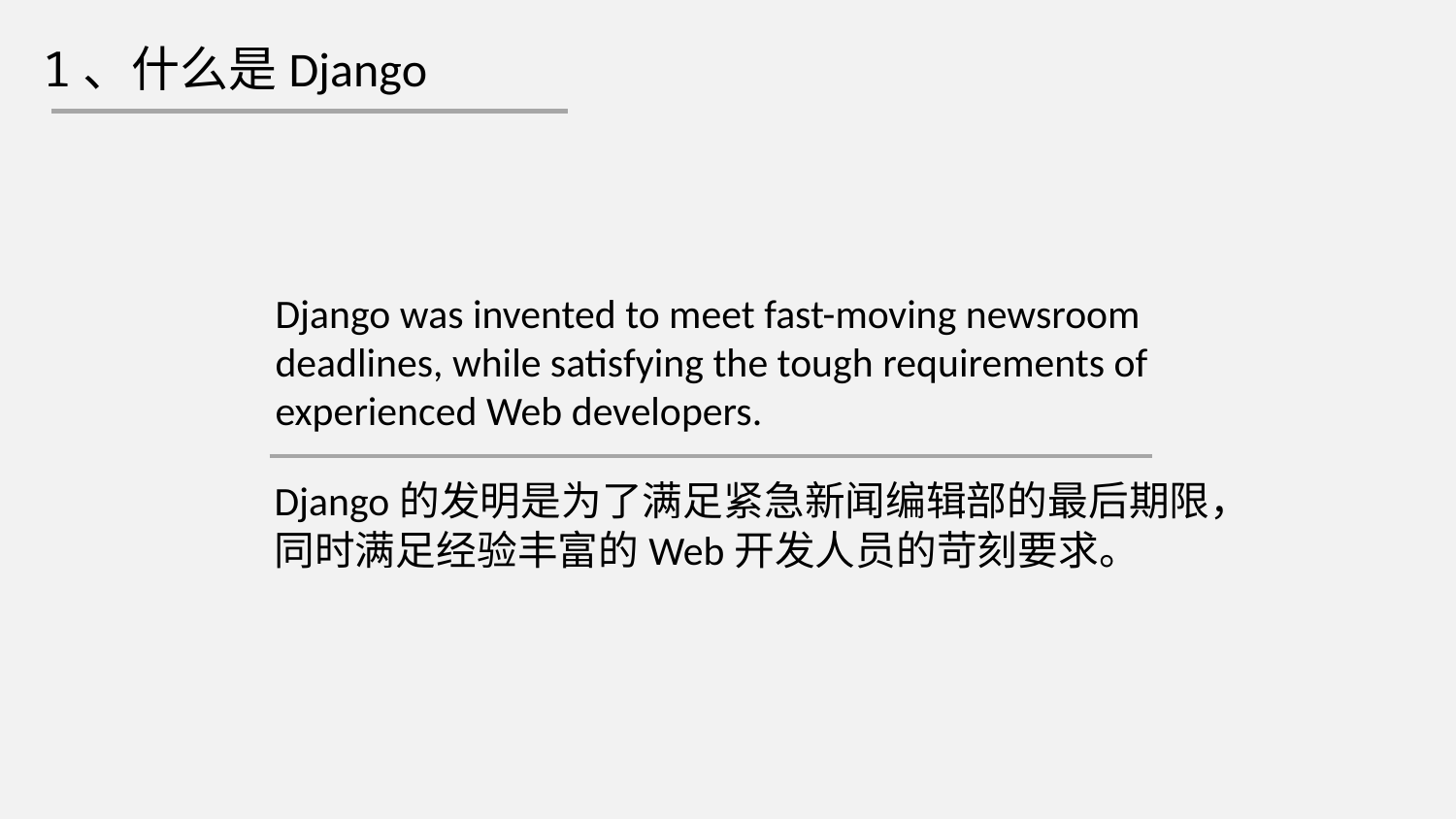

1、什么是Django
Django was invented to meet fast-moving newsroom deadlines, while satisfying the tough requirements of experienced Web developers.
Django的发明是为了满足紧急新闻编辑部的最后期限，
同时满足经验丰富的Web开发人员的苛刻要求。